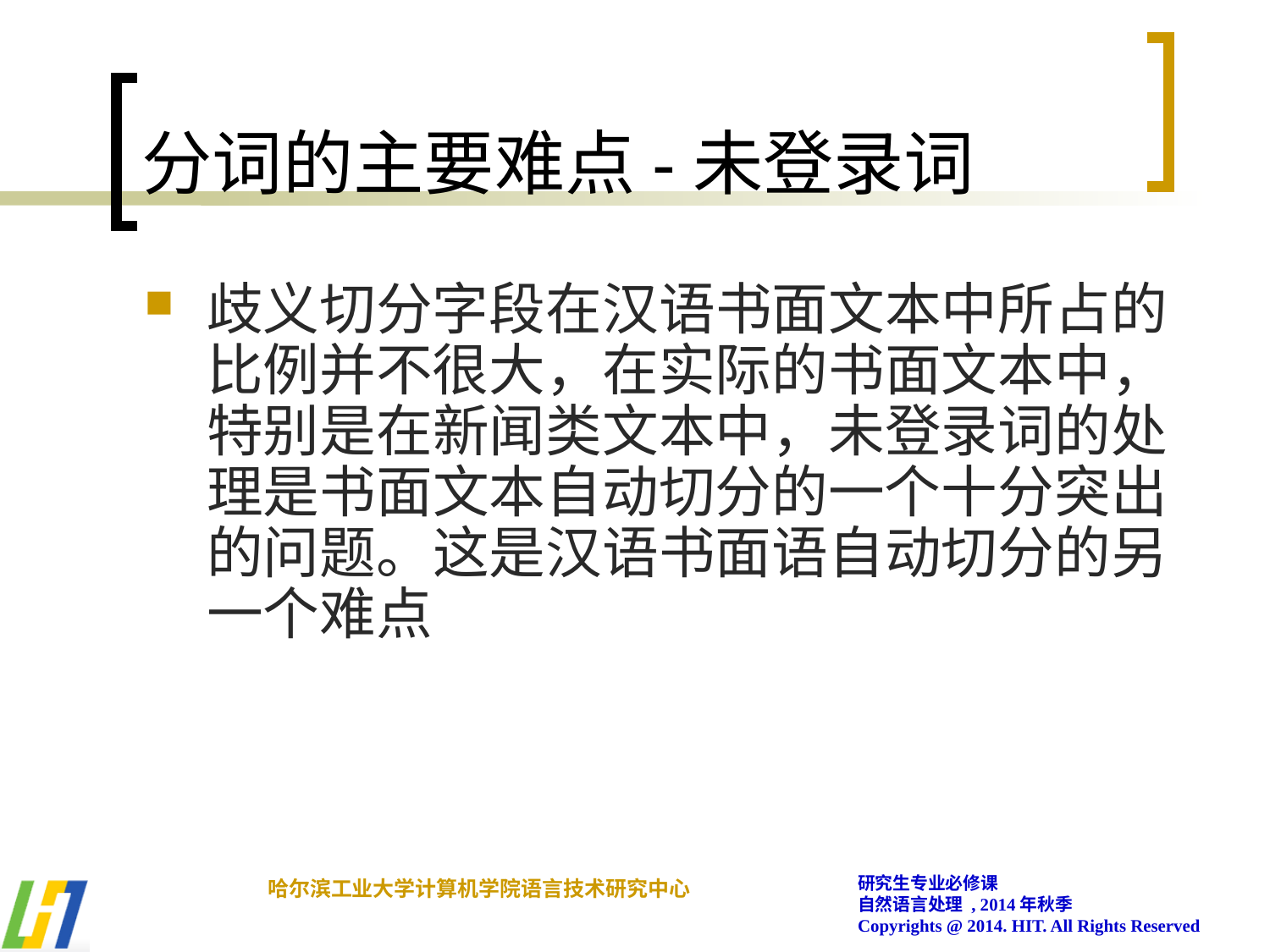

# 分词的主要难点-未登录词
歧义切分字段在汉语书面文本中所占的比例并不很大，在实际的书面文本中，特别是在新闻类文本中，未登录词的处理是书面文本自动切分的一个十分突出的问题。这是汉语书面语自动切分的另一个难点
研究生专业必修课
自然语言处理 , 2014年秋季
Copyrights @ 2014. HIT. All Rights Reserved
哈尔滨工业大学计算机学院语言技术研究中心